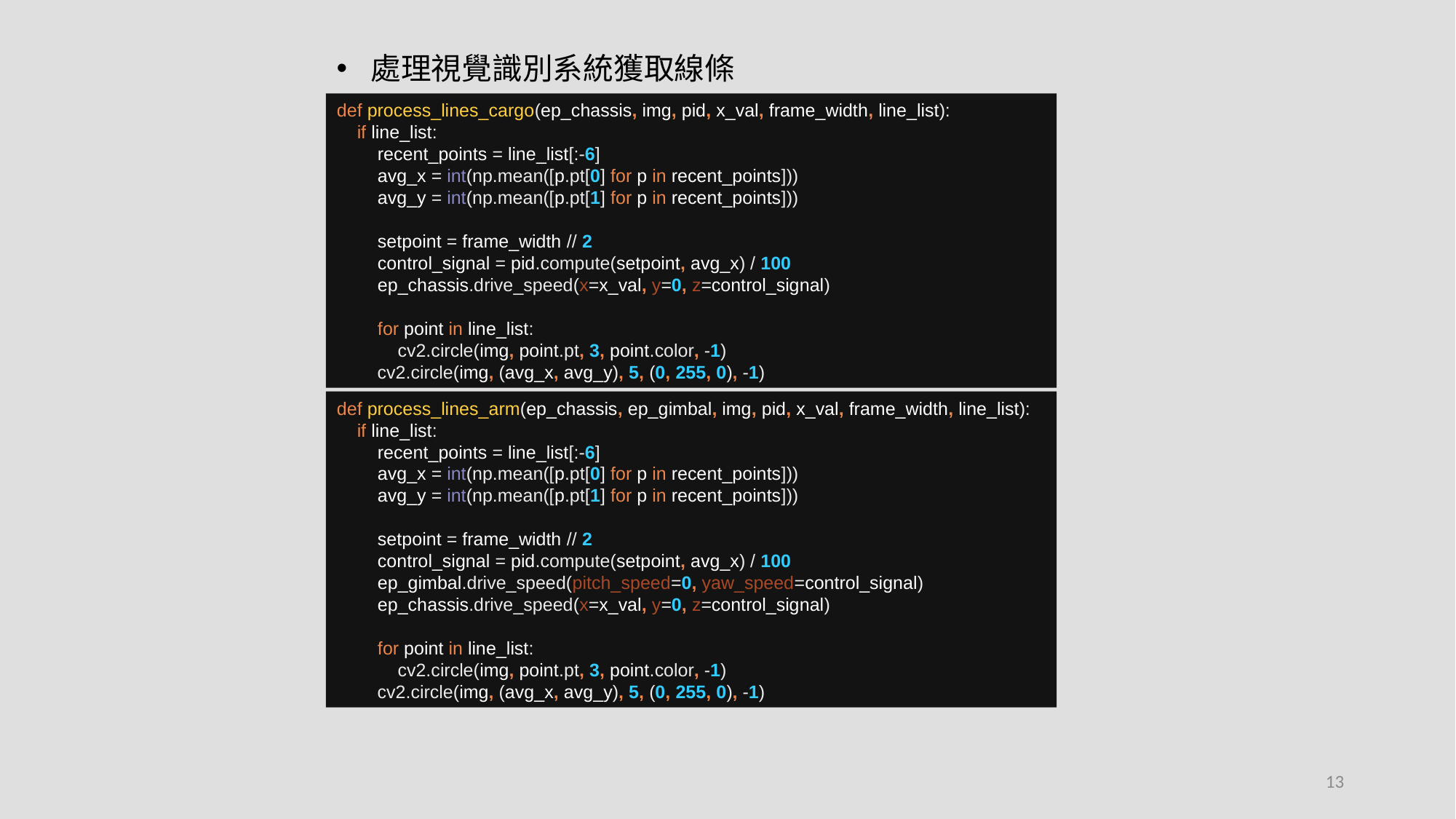

處理視覺識別系統獲取線條
def process_lines_cargo(ep_chassis, img, pid, x_val, frame_width, line_list):
    if line_list:
        recent_points = line_list[:-6]
        avg_x = int(np.mean([p.pt[0] for p in recent_points]))
        avg_y = int(np.mean([p.pt[1] for p in recent_points]))
        setpoint = frame_width // 2
        control_signal = pid.compute(setpoint, avg_x) / 100
        ep_chassis.drive_speed(x=x_val, y=0, z=control_signal)
        for point in line_list:
            cv2.circle(img, point.pt, 3, point.color, -1)
        cv2.circle(img, (avg_x, avg_y), 5, (0, 255, 0), -1)
def process_lines_arm(ep_chassis, ep_gimbal, img, pid, x_val, frame_width, line_list):
    if line_list:
        recent_points = line_list[:-6]
        avg_x = int(np.mean([p.pt[0] for p in recent_points]))
        avg_y = int(np.mean([p.pt[1] for p in recent_points]))
        setpoint = frame_width // 2
        control_signal = pid.compute(setpoint, avg_x) / 100
        ep_gimbal.drive_speed(pitch_speed=0, yaw_speed=control_signal)
        ep_chassis.drive_speed(x=x_val, y=0, z=control_signal)
        for point in line_list:
            cv2.circle(img, point.pt, 3, point.color, -1)
        cv2.circle(img, (avg_x, avg_y), 5, (0, 255, 0), -1)
13